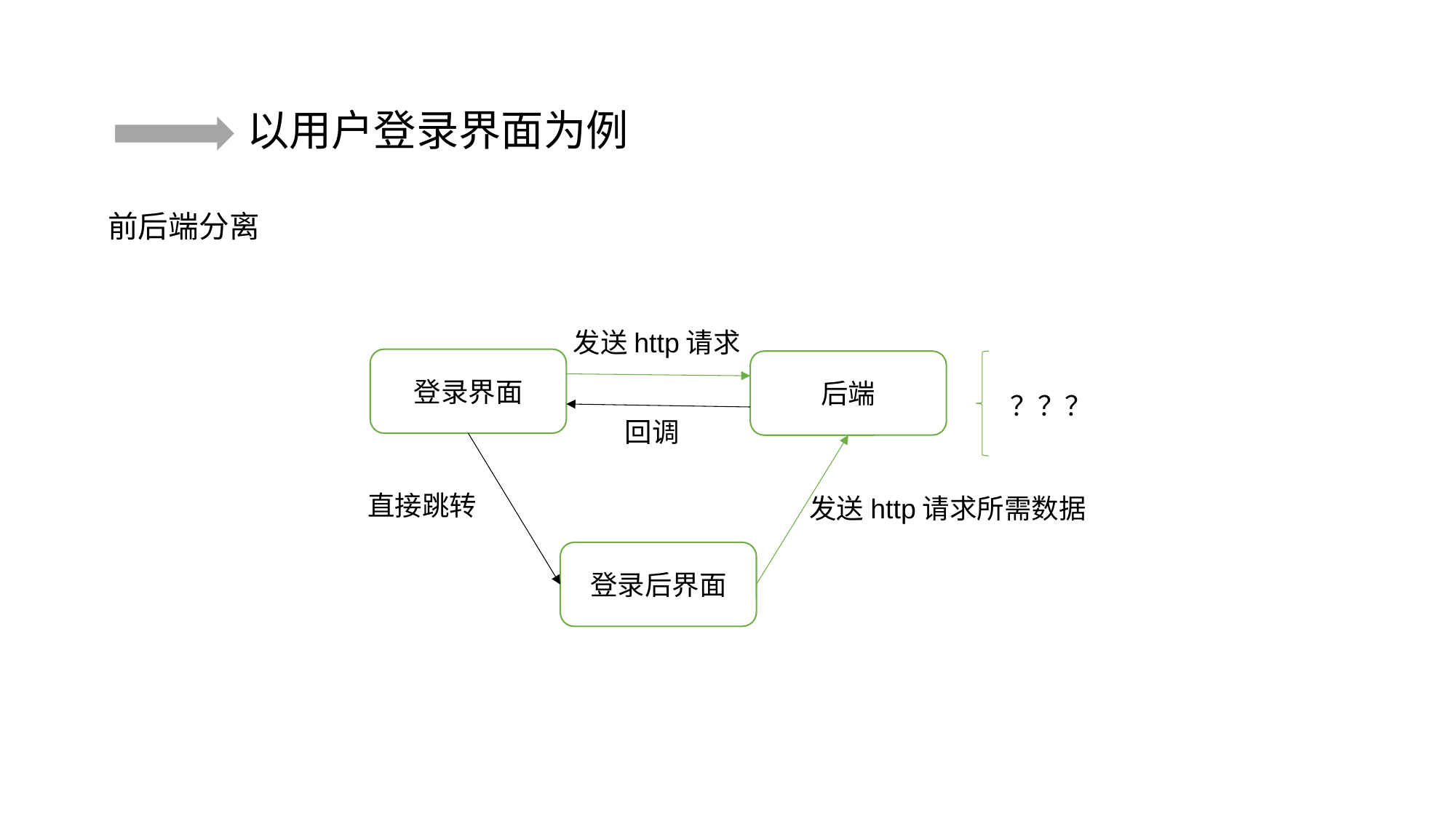

# 以用户登录界面为例

前后端分离
发送http请求
登录界面
后端

 ？？？
回调
直接跳转
发送http请求所需数据
登录后界面